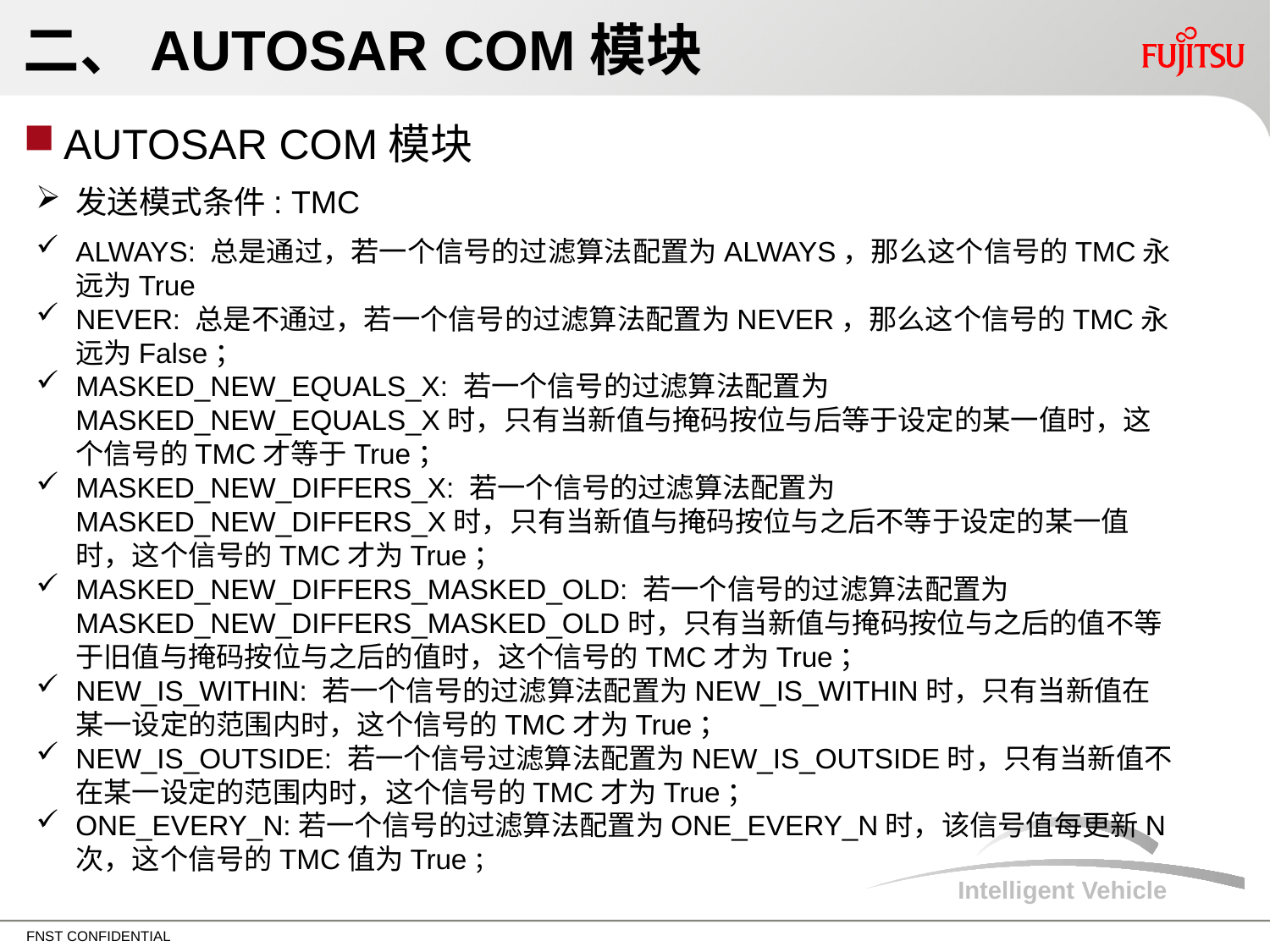

# 二、AUTOSAR COM模块
AUTOSAR COM模块
发送模式条件: TMC
ALWAYS: 总是通过，若一个信号的过滤算法配置为ALWAYS，那么这个信号的TMC永远为True
NEVER: 总是不通过，若一个信号的过滤算法配置为NEVER，那么这个信号的TMC永远为False；
MASKED_NEW_EQUALS_X: 若一个信号的过滤算法配置为MASKED_NEW_EQUALS_X时，只有当新值与掩码按位与后等于设定的某一值时，这个信号的TMC才等于True；
MASKED_NEW_DIFFERS_X: 若一个信号的过滤算法配置为MASKED_NEW_DIFFERS_X时，只有当新值与掩码按位与之后不等于设定的某一值时，这个信号的TMC才为True；
MASKED_NEW_DIFFERS_MASKED_OLD: 若一个信号的过滤算法配置为MASKED_NEW_DIFFERS_MASKED_OLD时，只有当新值与掩码按位与之后的值不等于旧值与掩码按位与之后的值时，这个信号的TMC才为True；
NEW_IS_WITHIN: 若一个信号的过滤算法配置为NEW_IS_WITHIN时，只有当新值在某一设定的范围内时，这个信号的TMC才为True；
NEW_IS_OUTSIDE: 若一个信号过滤算法配置为NEW_IS_OUTSIDE时，只有当新值不在某一设定的范围内时，这个信号的TMC才为True；
ONE_EVERY_N:若一个信号的过滤算法配置为ONE_EVERY_N时，该信号值每更新N次，这个信号的TMC值为True；